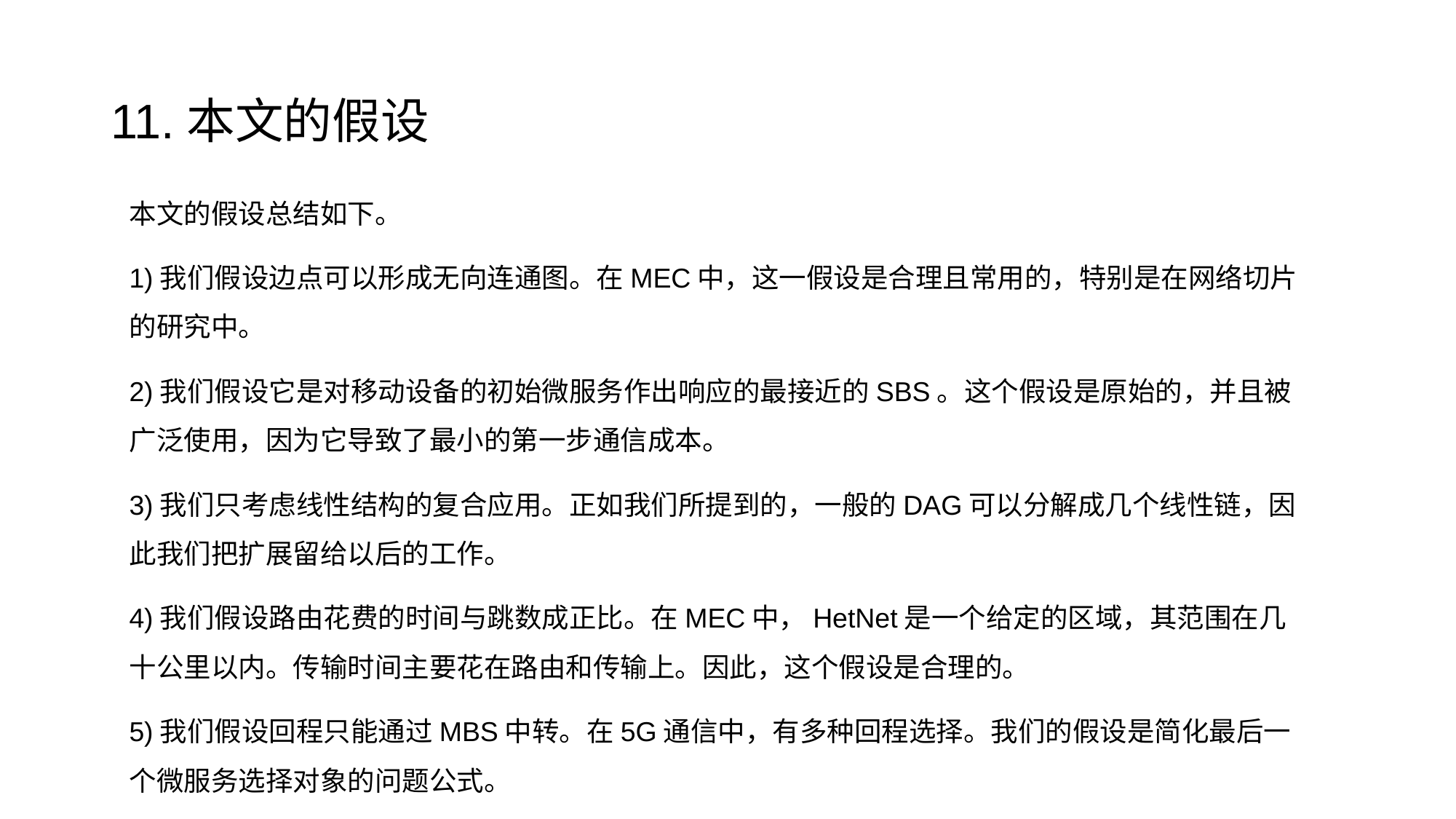

# 11.本文的假设
本文的假设总结如下。
1)我们假设边点可以形成无向连通图。在MEC中，这一假设是合理且常用的，特别是在网络切片的研究中。
2)我们假设它是对移动设备的初始微服务作出响应的最接近的SBS。这个假设是原始的，并且被广泛使用，因为它导致了最小的第一步通信成本。
3)我们只考虑线性结构的复合应用。正如我们所提到的，一般的DAG可以分解成几个线性链，因此我们把扩展留给以后的工作。
4)我们假设路由花费的时间与跳数成正比。在MEC中，HetNet是一个给定的区域，其范围在几十公里以内。传输时间主要花在路由和传输上。因此，这个假设是合理的。
5)我们假设回程只能通过MBS中转。在5G通信中，有多种回程选择。我们的假设是简化最后一个微服务选择对象的问题公式。